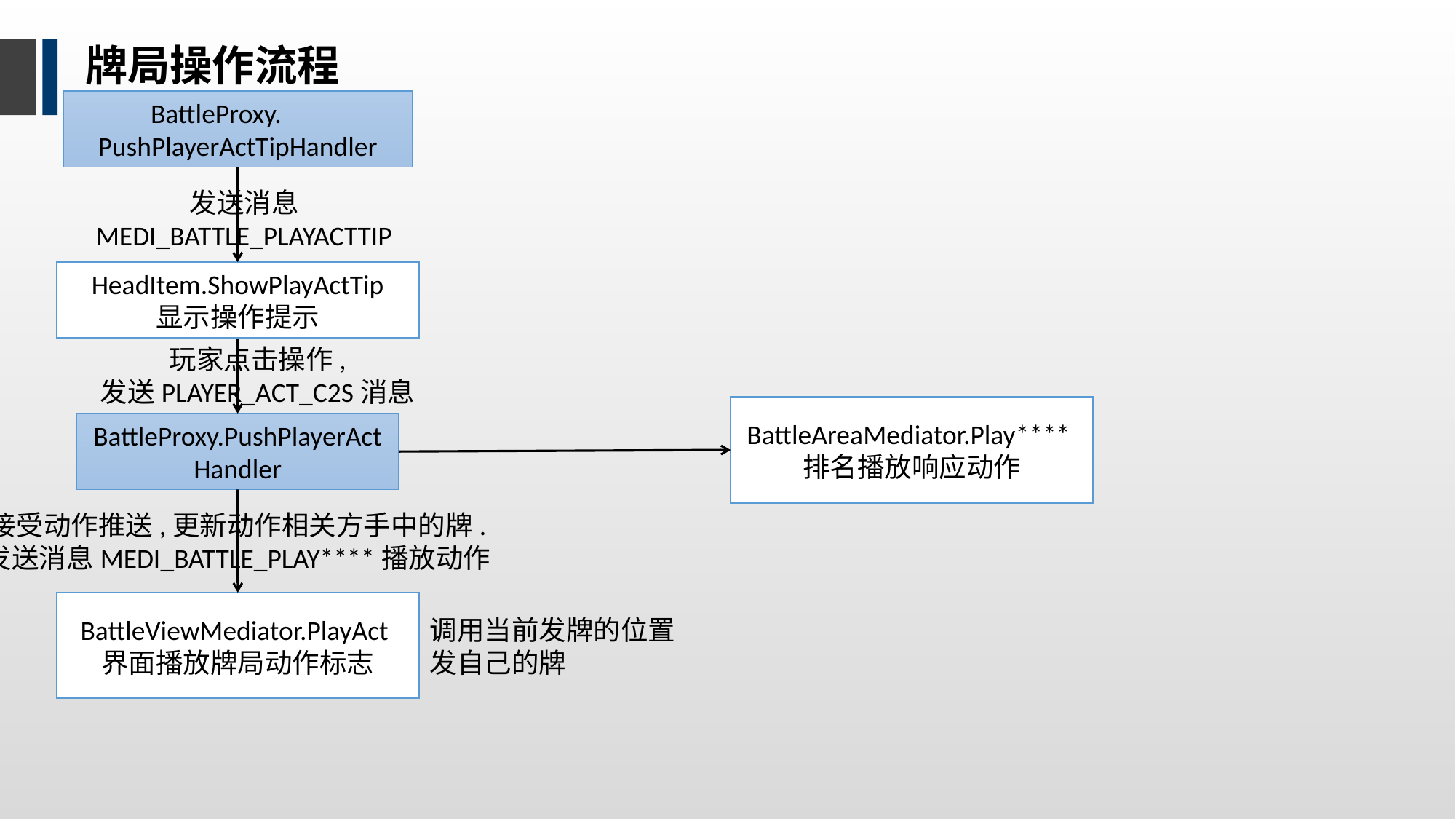

牌局操作流程

BattleProxy.        PushPlayerActTipHandler
发送消息
MEDI_BATTLE_PLAYACTTIP
HeadItem.ShowPlayActTip
显示操作提示
玩家点击操作,
发送PLAYER_ACT_C2S消息
BattleAreaMediator.Play****排名播放响应动作
BattleProxy.PushPlayerActHandler
接受动作推送,更新动作相关方手中的牌.
发送消息MEDI_BATTLE_PLAY****播放动作
BattleViewMediator.PlayAct界面播放牌局动作标志
调用当前发牌的位置
发自己的牌